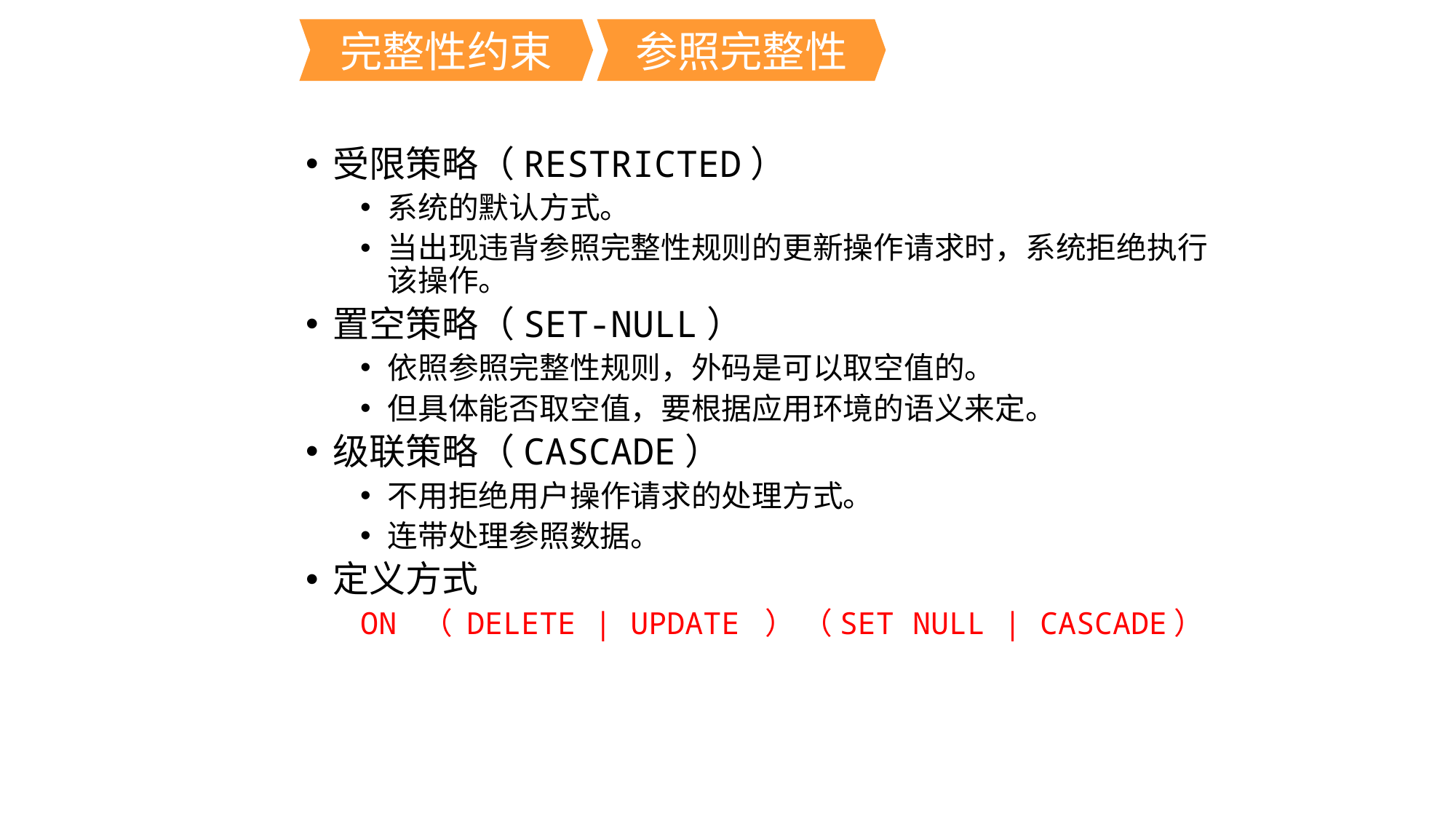

#
完整性约束
参照完整性
受限策略（RESTRICTED）
系统的默认方式。
当出现违背参照完整性规则的更新操作请求时，系统拒绝执行该操作。
置空策略（SET-NULL）
依照参照完整性规则，外码是可以取空值的。
但具体能否取空值，要根据应用环境的语义来定。
级联策略（CASCADE）
不用拒绝用户操作请求的处理方式。
连带处理参照数据。
定义方式
ON （ DELETE | UPDATE ） （SET NULL | CASCADE）